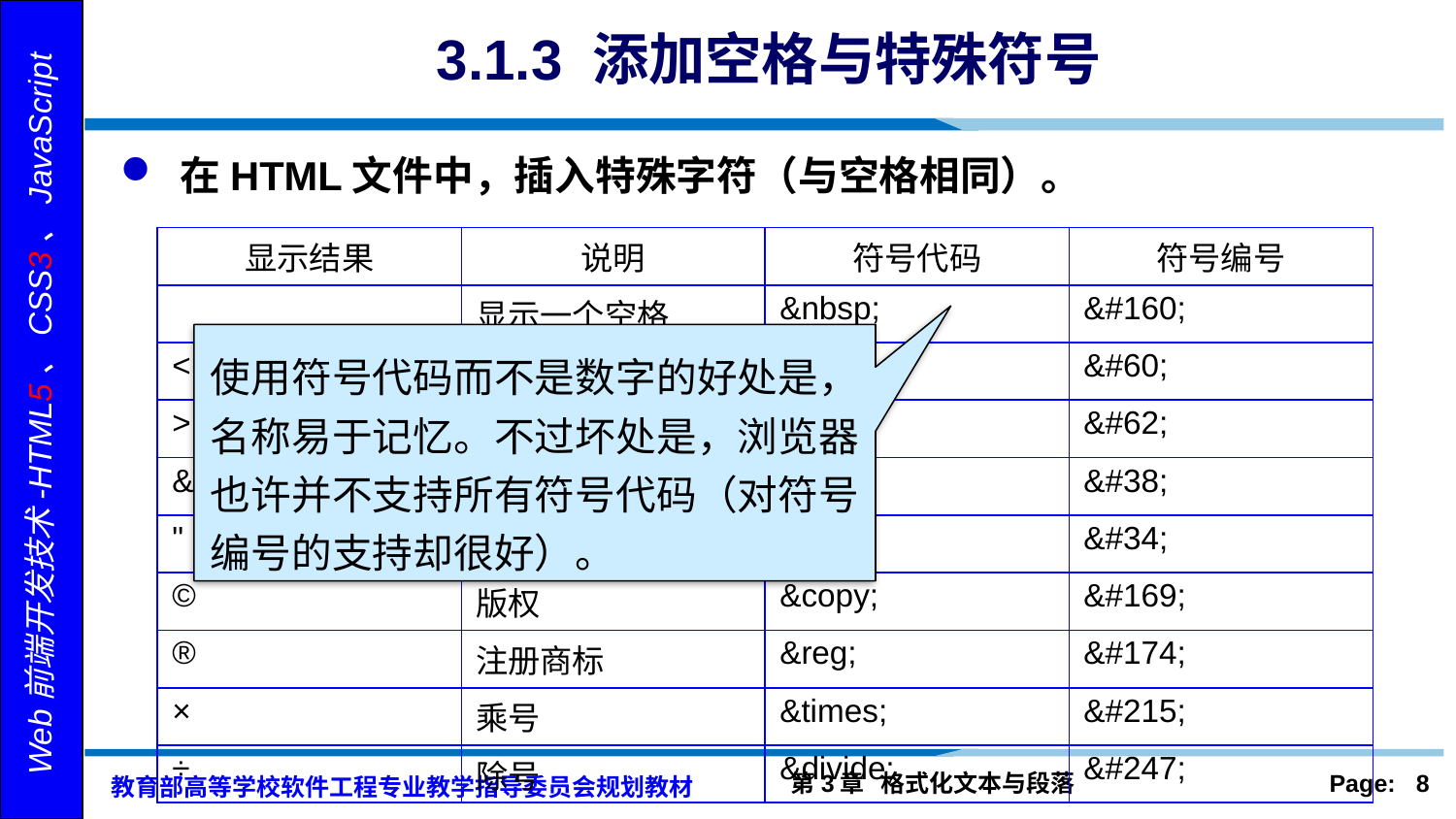

# 3.1.3 添加空格与特殊符号
 在HTML文件中，插入特殊字符（与空格相同）。

| 显示结果 | 说明 | 符号代码 | 符号编号 |
| --- | --- | --- | --- |
|  | 显示一个空格 | &nbsp; | &#160; |
| < | 小于 | &lt; | &#60; |
| > | 大于 | &gt; | &#62; |
| & | &符号 | &amp; | &#38; |
| " | 双引号 | &quot; | &#34; |
| © | 版权 | &copy; | &#169; |
| ® | 注册商标 | &reg; | &#174; |
| × | 乘号 | &times; | &#215; |
| ÷ | 除号 | &divide; | &#247; |

使用符号代码而不是数字的好处是，名称易于记忆。不过坏处是，浏览器也许并不支持所有符号代码（对符号编号的支持却很好）。